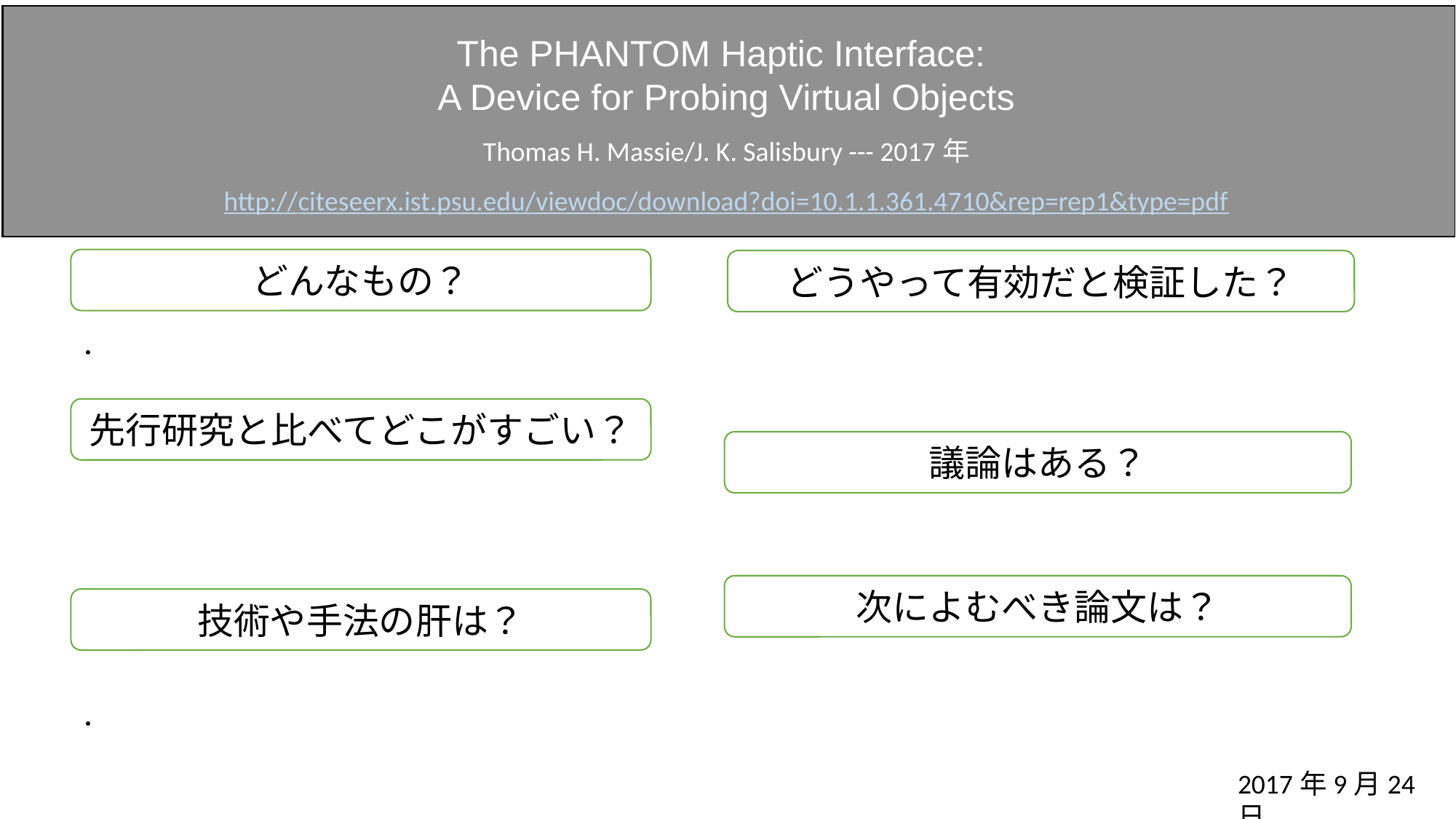

The PHANTOM Haptic Interface:
A Device for Probing Virtual Objects

Thomas H. Massie/J. K. Salisbury --- 2017年

http://citeseerx.ist.psu.edu/viewdoc/download?doi=10.1.1.361.4710&rep=rep1&type=pdf

どんなもの？
どうやって有効だと検証した？

．
先行研究と比べてどこがすごい？
議論はある？

次によむべき論文は？
技術や手法の肝は？

．

2017年9月24日